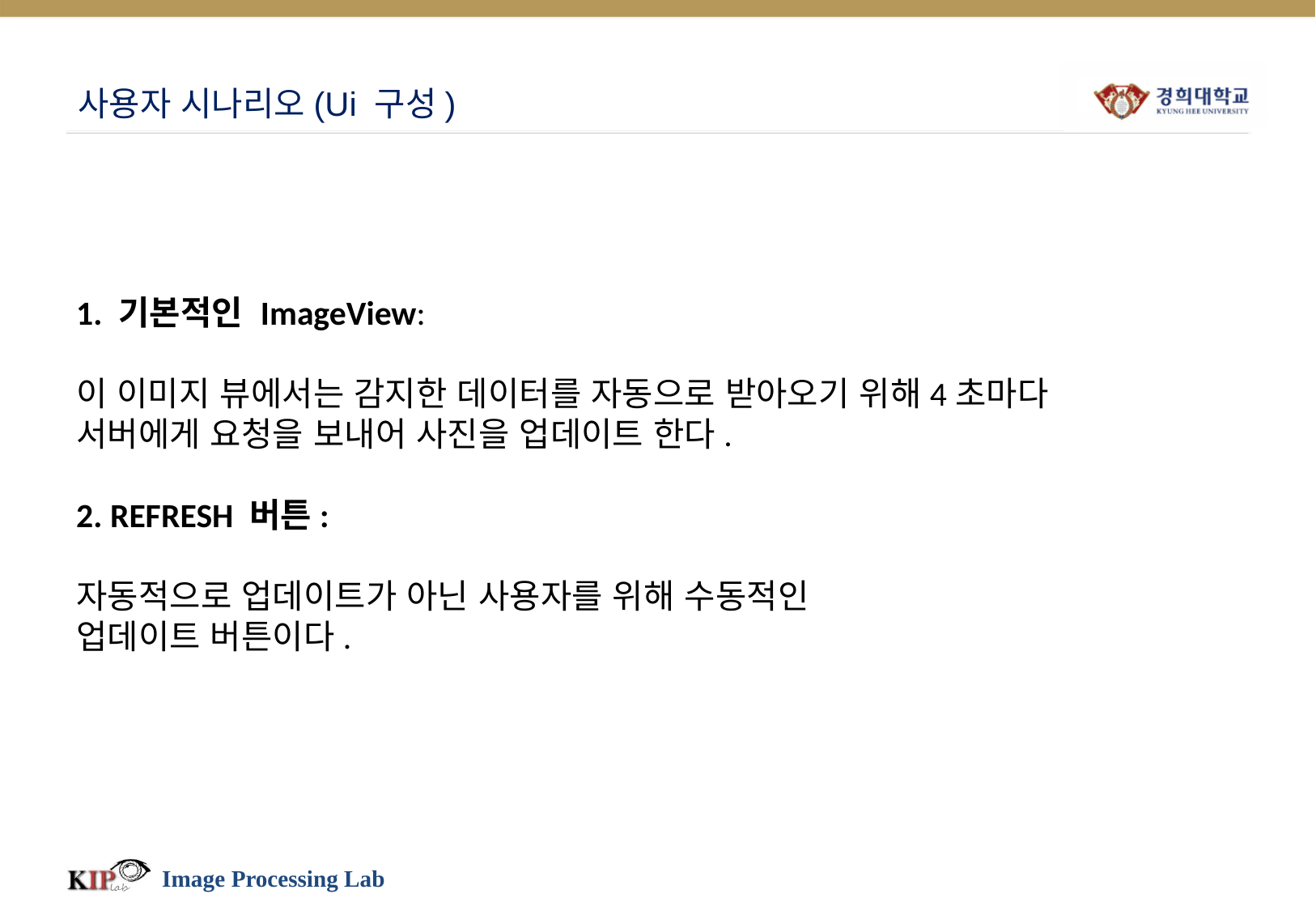

# 사용자 시나리오(Ui 구성)
1. 기본적인 ImageView:

이 이미지 뷰에서는 감지한 데이터를 자동으로 받아오기 위해4초마다 서버에게 요청을 보내어 사진을 업데이트 한다.

2. REFRESH 버튼:

자동적으로 업데이트가 아닌 사용자를 위해 수동적인
업데이트 버튼이다.

Image Processing Lab